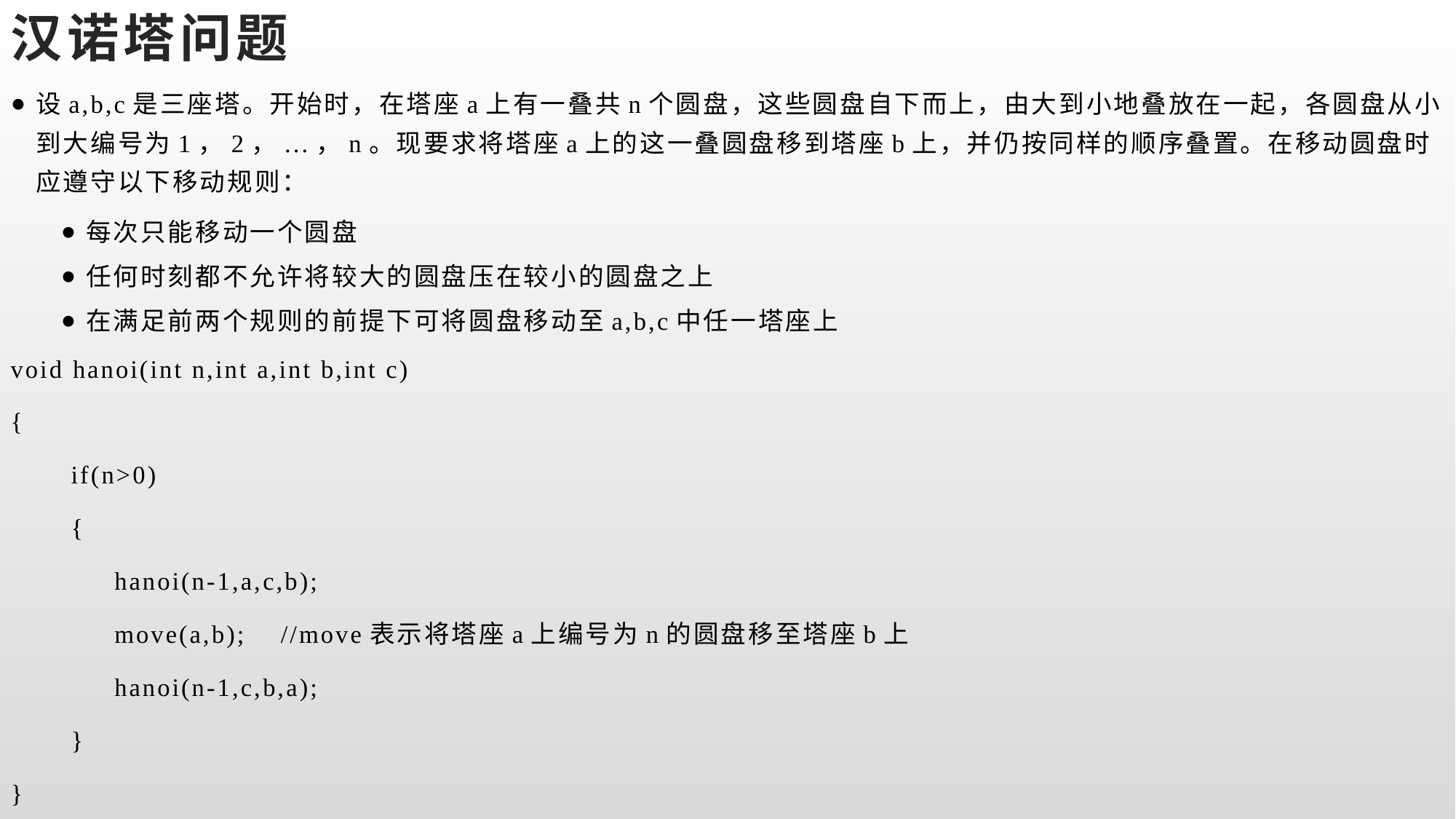

# 汉诺塔问题
设a,b,c是三座塔。开始时，在塔座a上有一叠共n个圆盘，这些圆盘自下而上，由大到小地叠放在一起，各圆盘从小到大编号为1，2，...，n。现要求将塔座a上的这一叠圆盘移到塔座b上，并仍按同样的顺序叠置。在移动圆盘时应遵守以下移动规则：
每次只能移动一个圆盘
任何时刻都不允许将较大的圆盘压在较小的圆盘之上
在满足前两个规则的前提下可将圆盘移动至a,b,c中任一塔座上
void hanoi(int n,int a,int b,int c)
{
       if(n>0)
       {
            hanoi(n-1,a,c,b);
            move(a,b);    //move表示将塔座a上编号为n的圆盘移至塔座b上
            hanoi(n-1,c,b,a);
       }
}